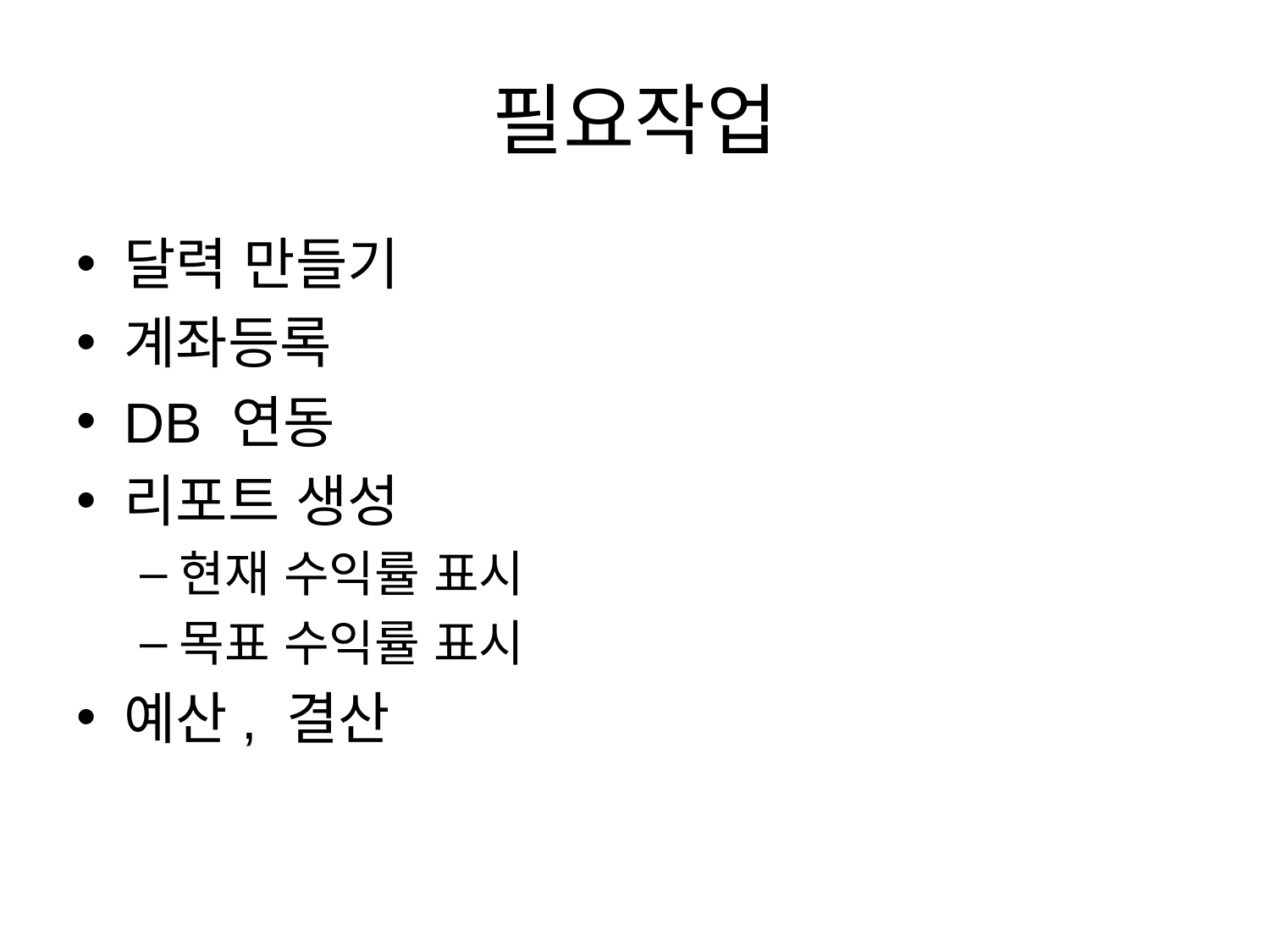

# 필요작업
달력 만들기
계좌등록
DB 연동
리포트 생성
현재 수익률 표시
목표 수익률 표시
예산, 결산